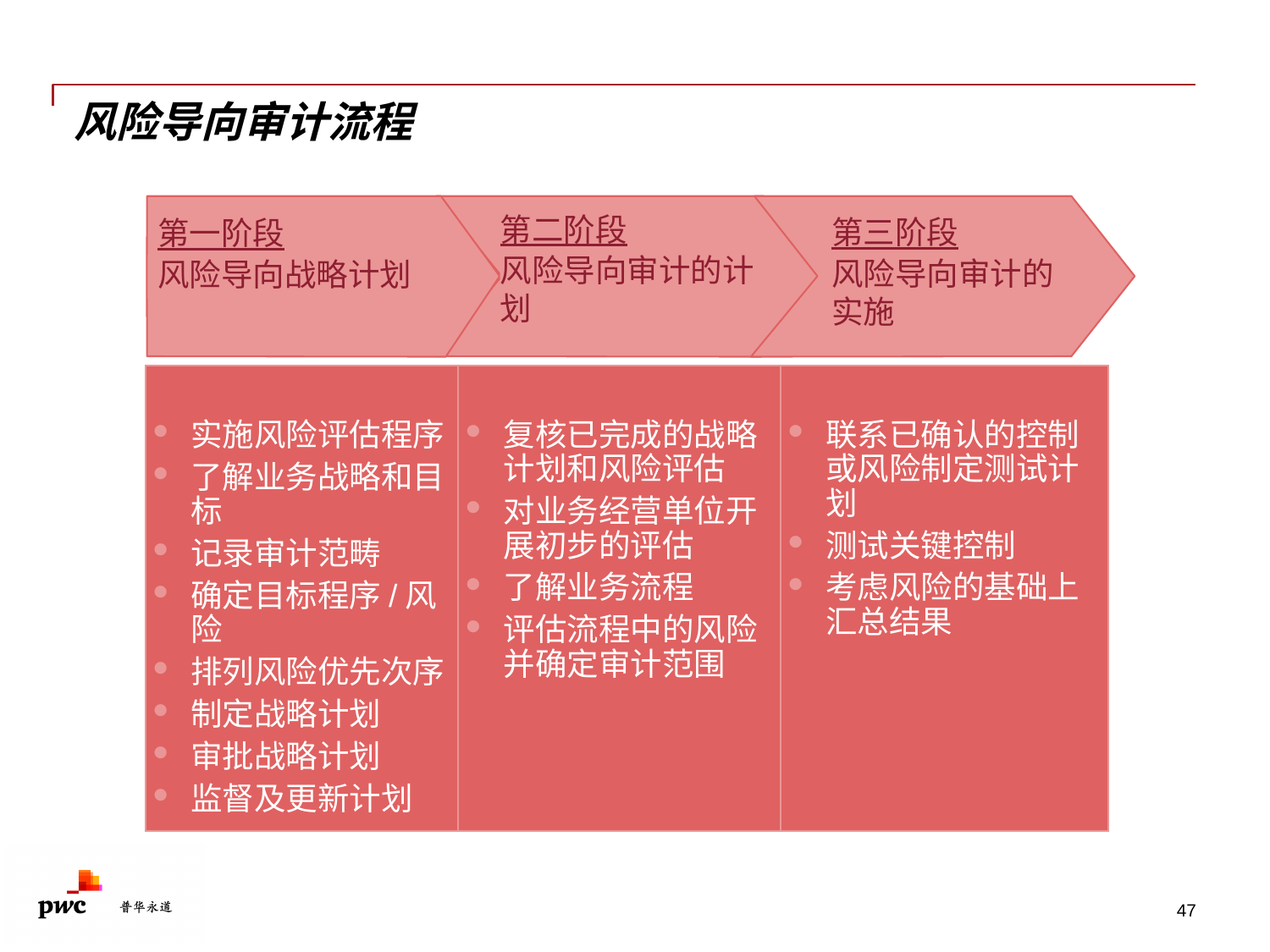

# 风险导向审计流程

第二阶段
风险导向审计的计划
第三阶段
风险导向审计的实施
第一阶段
风险导向战略计划

实施风险评估程序
了解业务战略和目标
记录审计范畴
确定目标程序/风险
排列风险优先次序
制定战略计划
审批战略计划
监督及更新计划

复核已完成的战略计划和风险评估
对业务经营单位开展初步的评估
了解业务流程
评估流程中的风险并确定审计范围

联系已确认的控制或风险制定测试计划
测试关键控制
考虑风险的基础上汇总结果
47